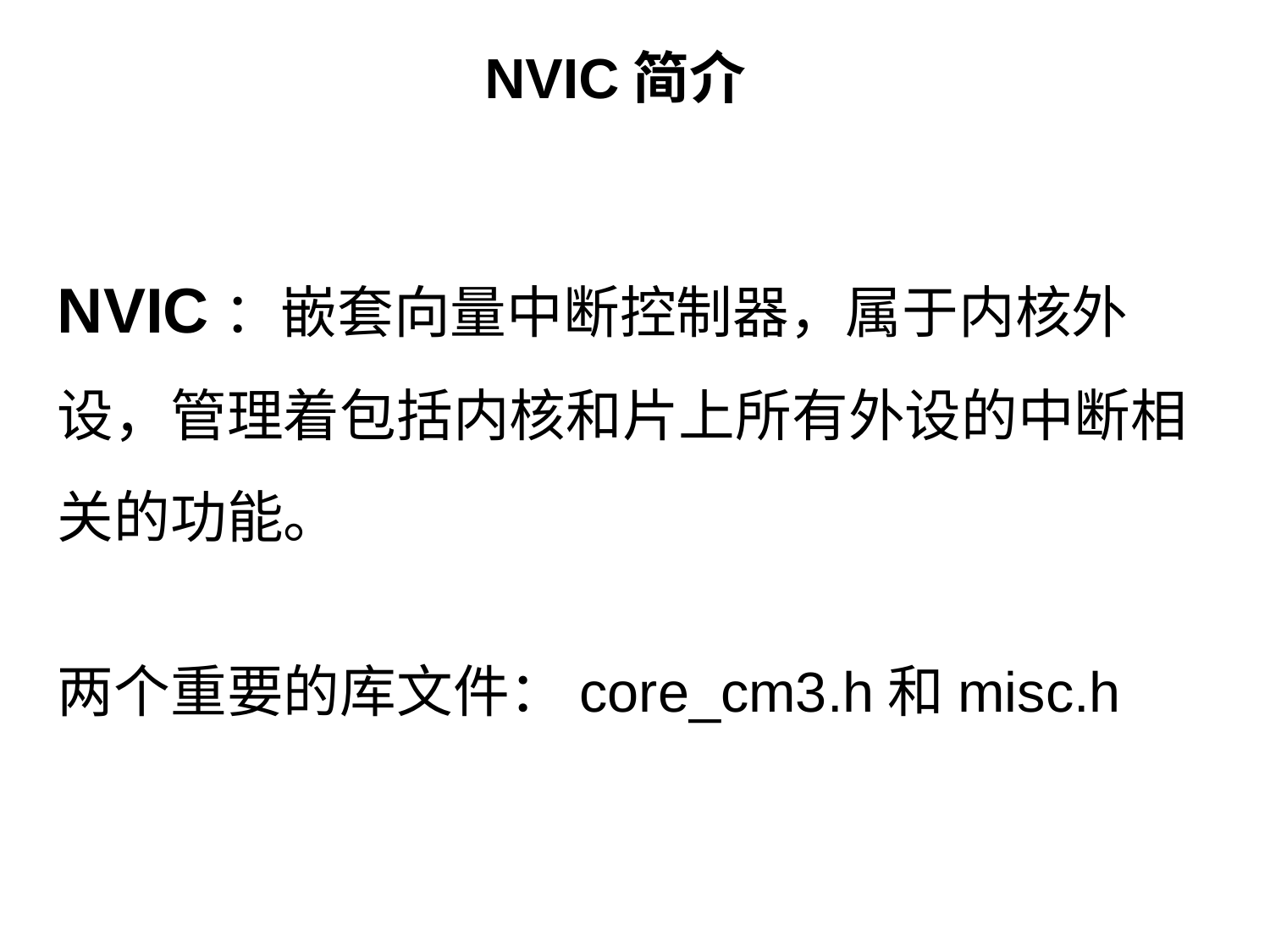

NVIC简介
NVIC：嵌套向量中断控制器，属于内核外设，管理着包括内核和片上所有外设的中断相关的功能。
两个重要的库文件：core_cm3.h和misc.h